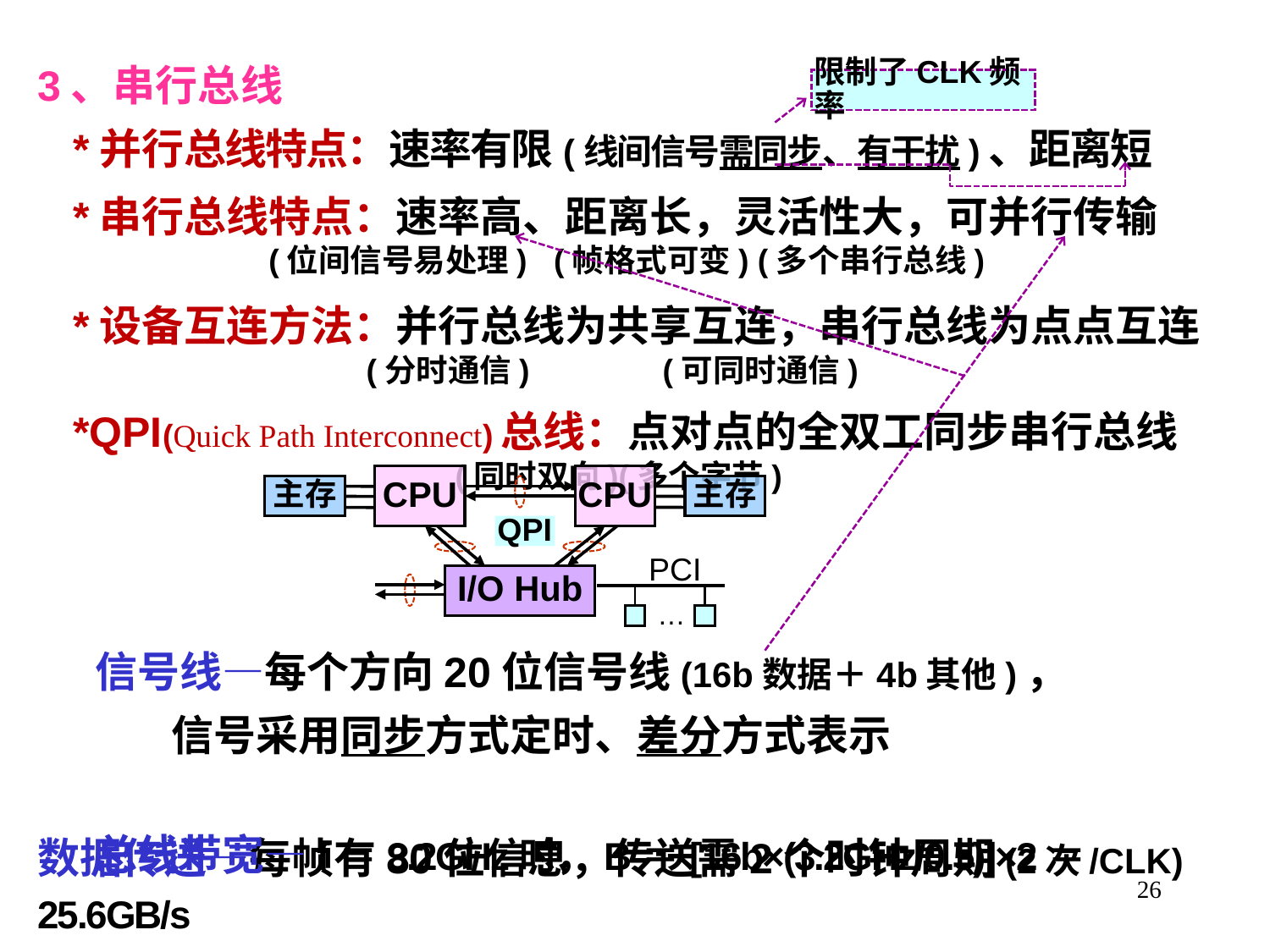

3、串行总线
   *并行总线特点：速率有限(线间信号需同步、有干扰)、距离短
限制了CLK频率
   *串行总线特点：速率高、距离长，灵活性大，可并行传输
                          (位间信号易处理)   (帧格式可变) (多个串行总线)
   *设备互连方法：并行总线为共享互连，串行总线为点点互连
                                     (分时通信)               (可同时通信)
   *QPI(Quick Path Interconnect)总线：点对点的全双工同步串行总线
                                               (同时双向)(多个字节)
CPU
CPU

主存
主存
QPI

PCI
I/O Hub

…
     信号线—每个方向20位信号线(16b数据＋4b其他)，
             信号采用同步方式定时、差分方式表示
     数据传送—每帧有80位信息，传送需2个时钟周期(2次/CLK)
     总线带宽—f＝3.2GHz时，B＝[16b×(3.2GHz/0.5)]×2＝25.6GB/s
26